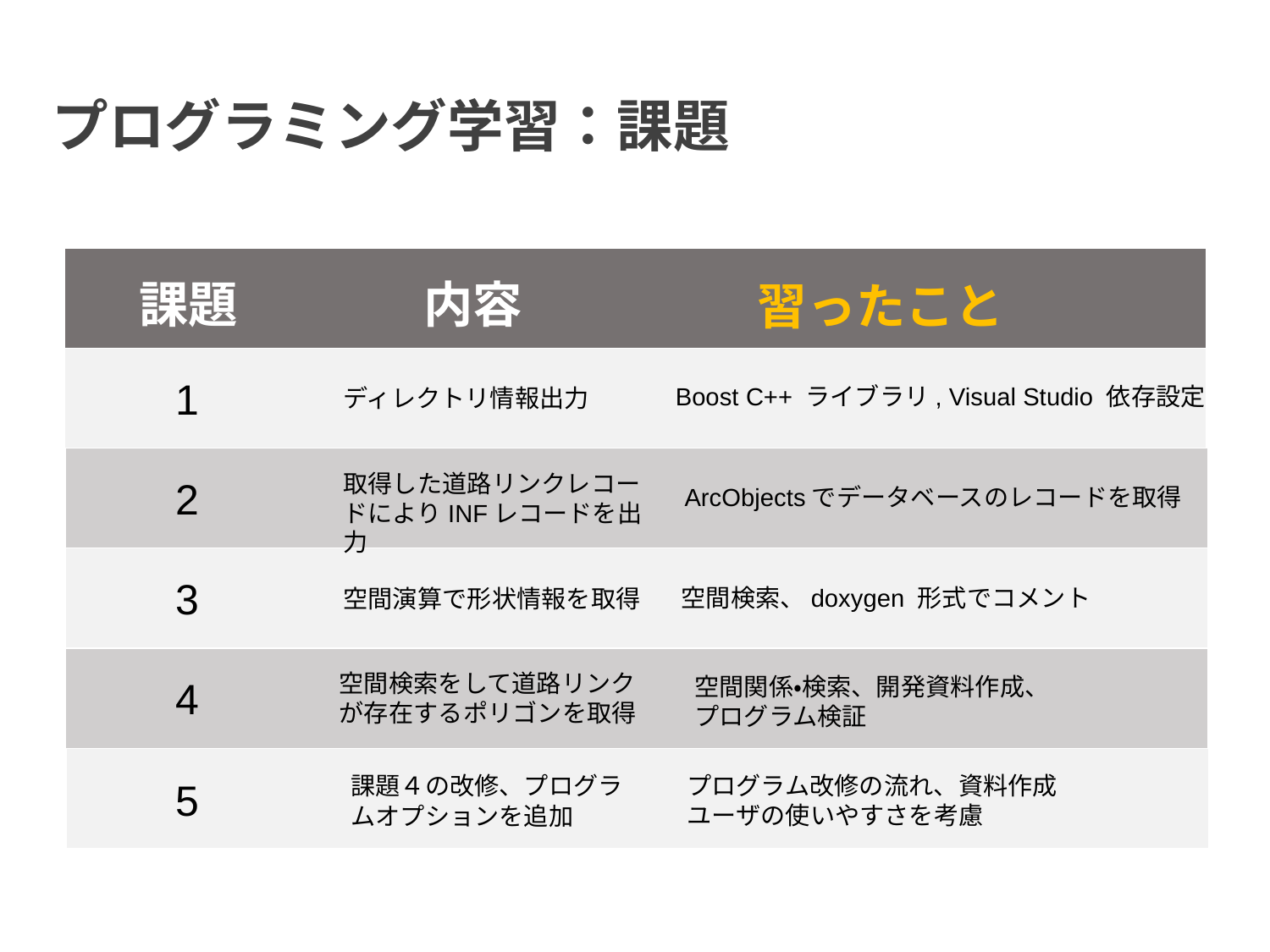

プログラミング学習：課題

課題
内容
習ったこと

1
Boost C++ ライブラリ, Visual Studio 依存設定
ディレクトリ情報出力

取得した道路リンクレコードによりINFレコードを出力
2
ArcObjectsでデータベースのレコードを取得

3
空間検索、doxygen 形式でコメント
空間演算で形状情報を取得

空間検索をして道路リンクが存在するポリゴンを取得
空間関係・検索、開発資料作成、
プログラム検証
4

プログラム改修の流れ、資料作成
ユーザの使いやすさを考慮

課題４の改修、プログラムオプションを追加
5